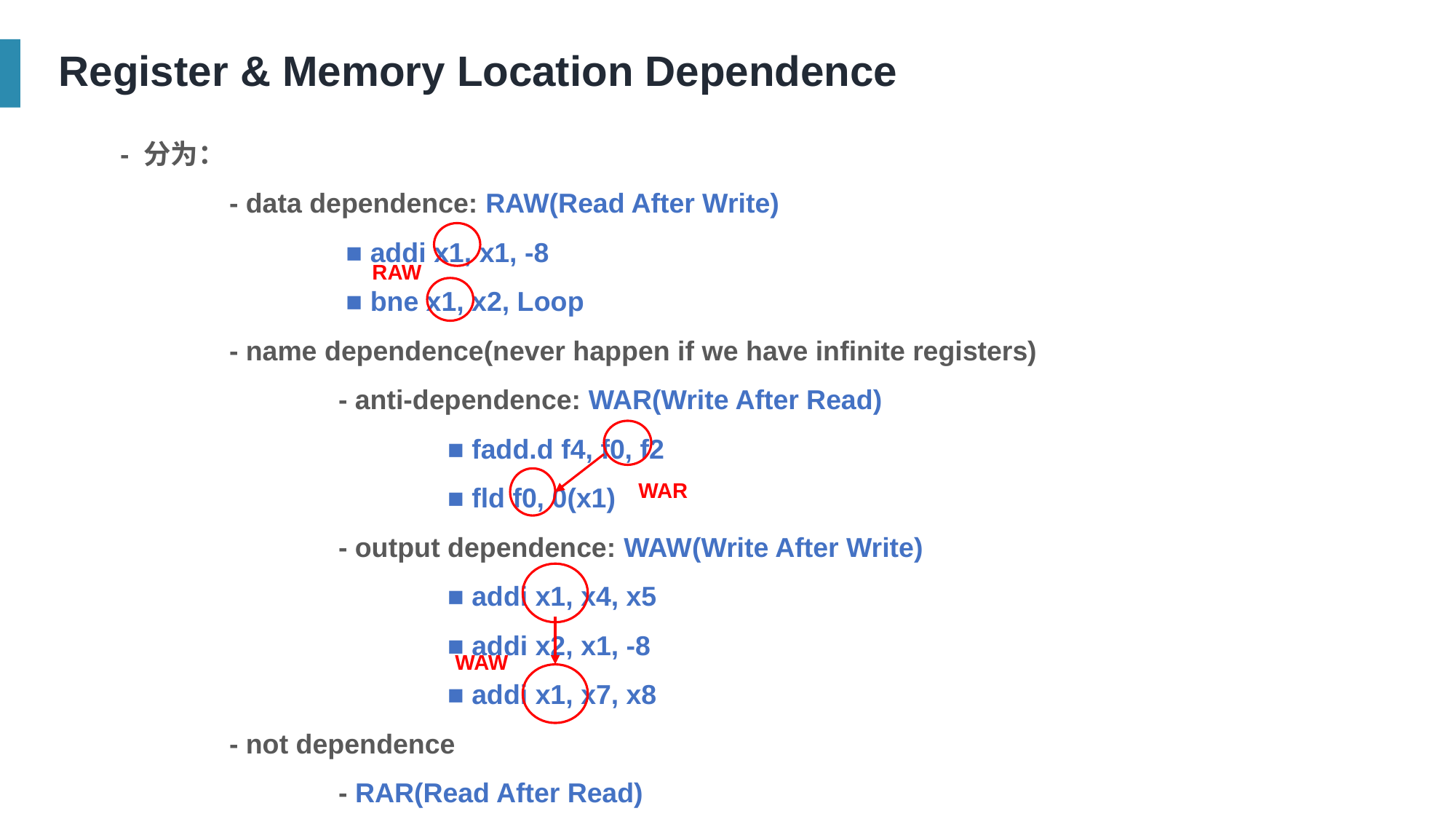

Register & Memory Location Dependence

- 分为：
	- data dependence: RAW(Read After Write)
		 ■ addi x1, x1, -8
		 ■ bne x1, x2, Loop
	- name dependence(never happen if we have infinite registers)
		- anti-dependence: WAR(Write After Read)
		 	■ fadd.d f4, f0, f2
		 	■ fld f0, 0(x1)
		- output dependence: WAW(Write After Write)
 			■ addi x1, x4, x5
			■ addi x2, x1, -8
			■ addi x1, x7, x8
	- not dependence
		- RAR(Read After Read)

RAW

WAR

WAW